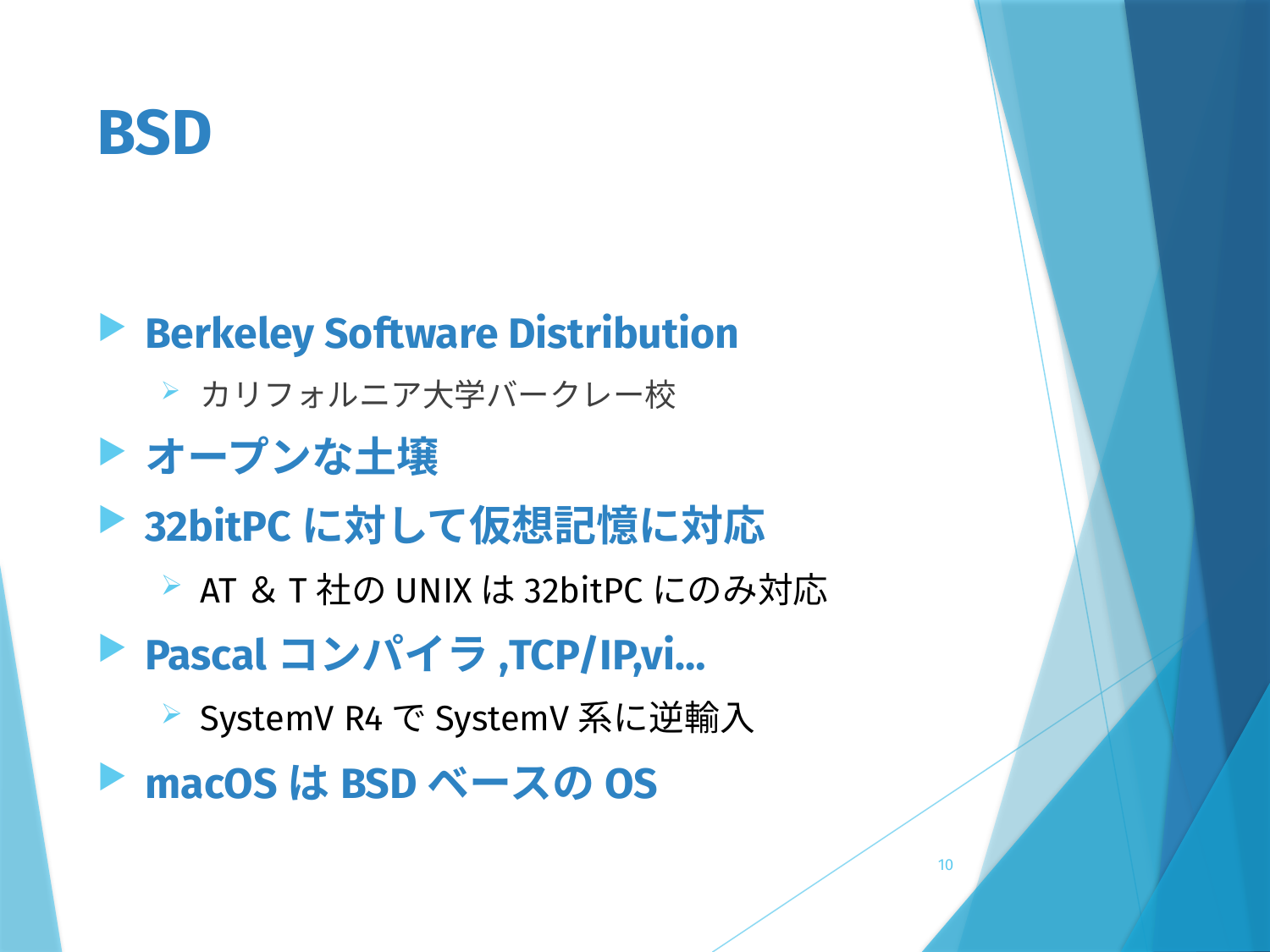

# BSD
Berkeley Software Distribution
カリフォルニア大学バークレー校
オープンな土壌
32bitPCに対して仮想記憶に対応
AT＆T社のUNIXは32bitPCにのみ対応
Pascalコンパイラ,TCP/IP,vi…
SystemV R4でSystemV系に逆輸入
macOSはBSDベースのOS
10